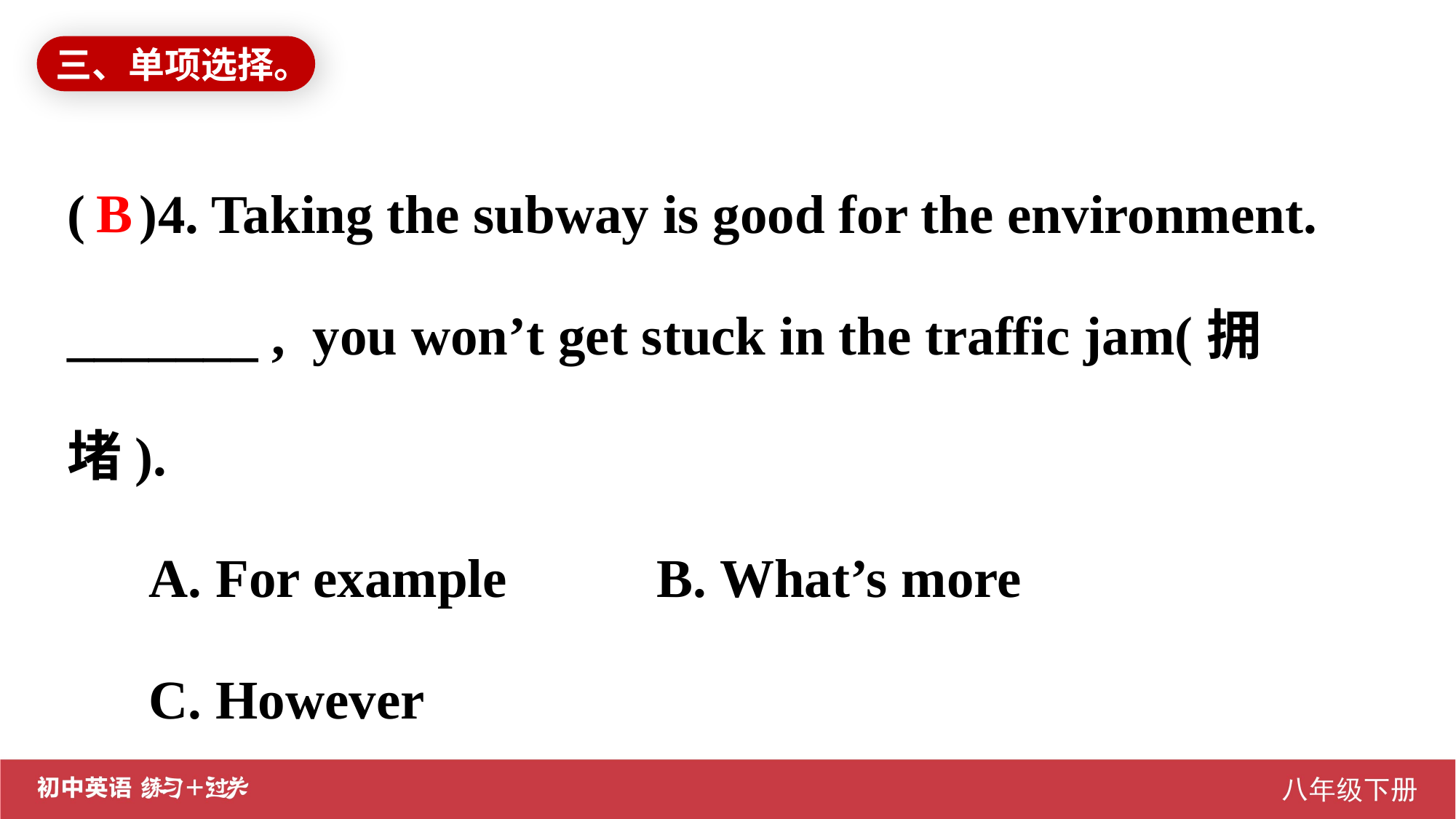

三、单项选择。
(    )4. Taking the subway is good for the environment. _______ ,  you won’t get stuck in the traffic jam(拥堵).
      A. For example           B. What’s more
      C. However
B